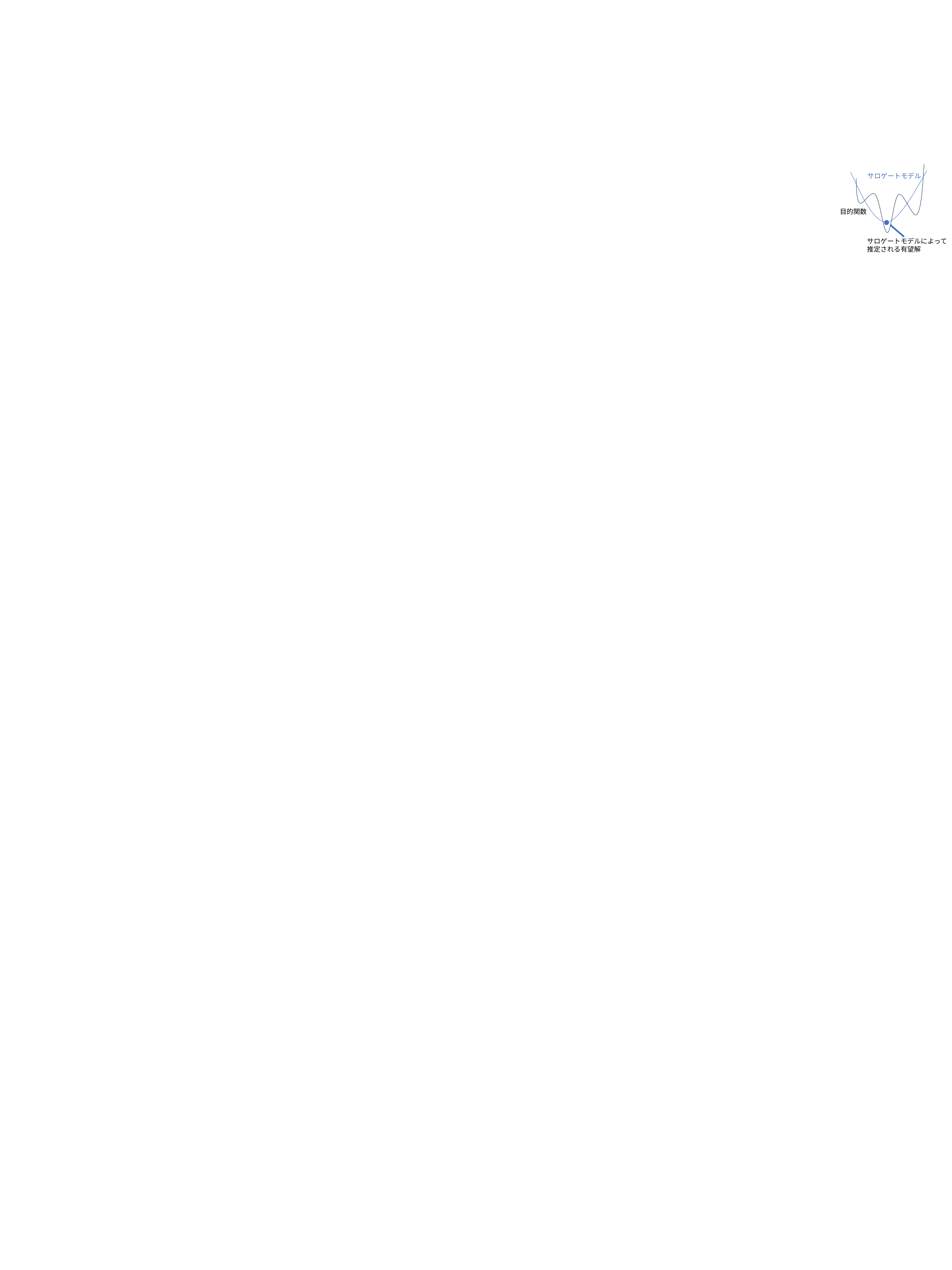

サロゲートモデル

目的関数

サロゲートモデルによって推定される有望解